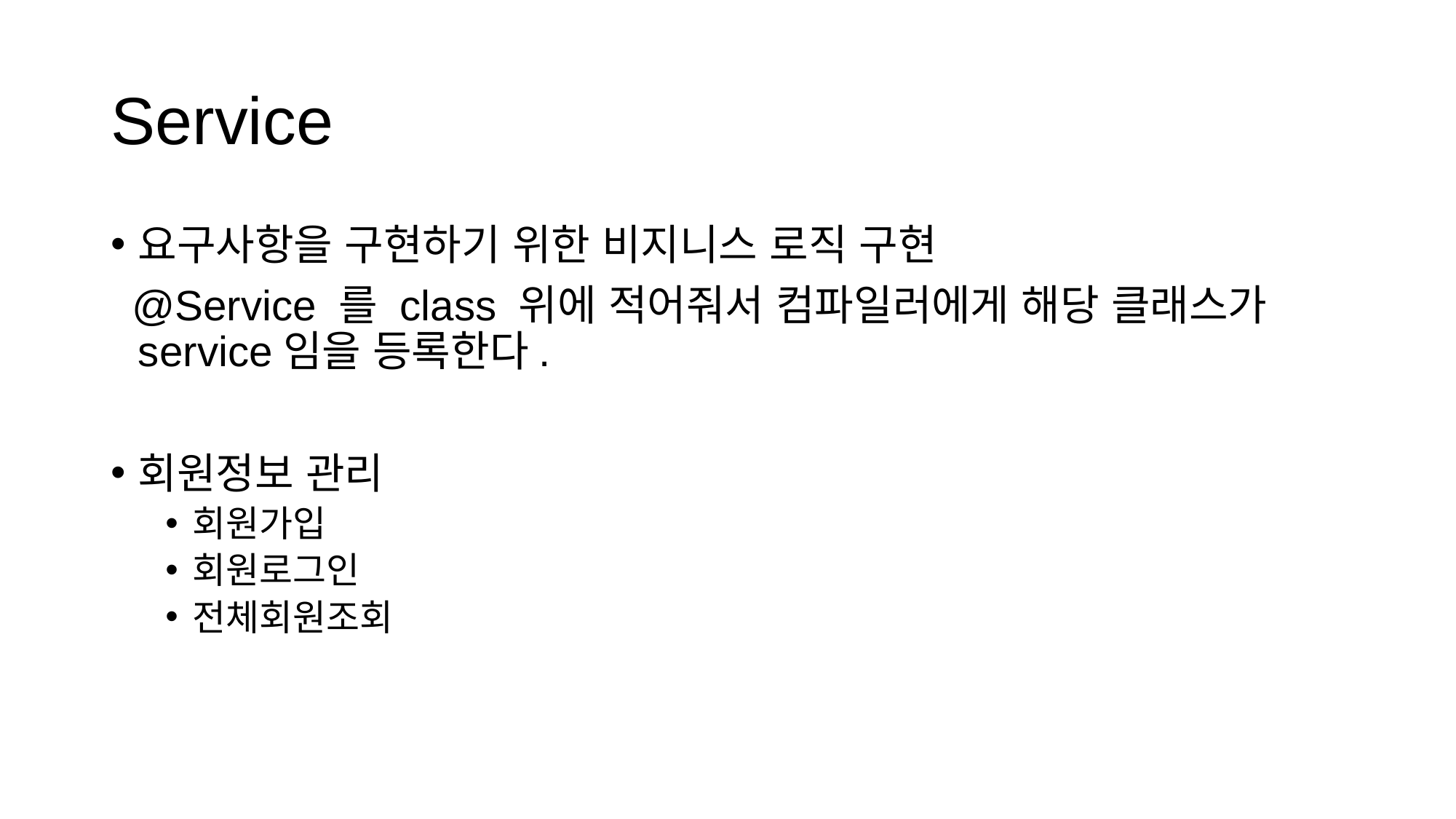

# Service
요구사항을 구현하기 위한 비지니스 로직 구현
@Service 를 class 위에 적어줘서 컴파일러에게 해당 클래스가 service임을 등록한다.

회원정보 관리
회원가입
회원로그인
전체회원조회